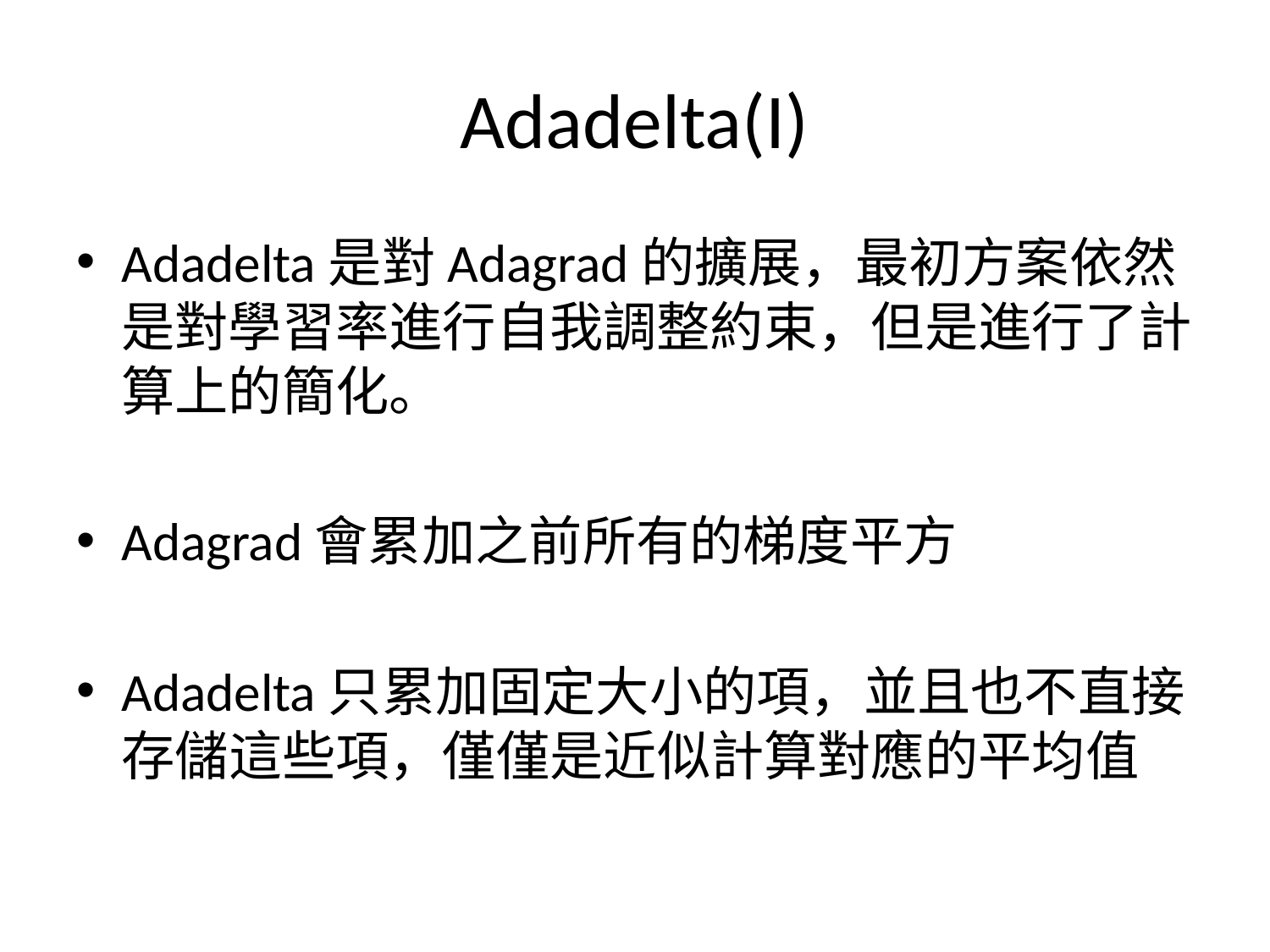

# Adadelta(I)
Adadelta是對Adagrad的擴展，最初方案依然是對學習率進行自我調整約束，但是進行了計算上的簡化。

Adagrad會累加之前所有的梯度平方

Adadelta只累加固定大小的項，並且也不直接存儲這些項，僅僅是近似計算對應的平均值